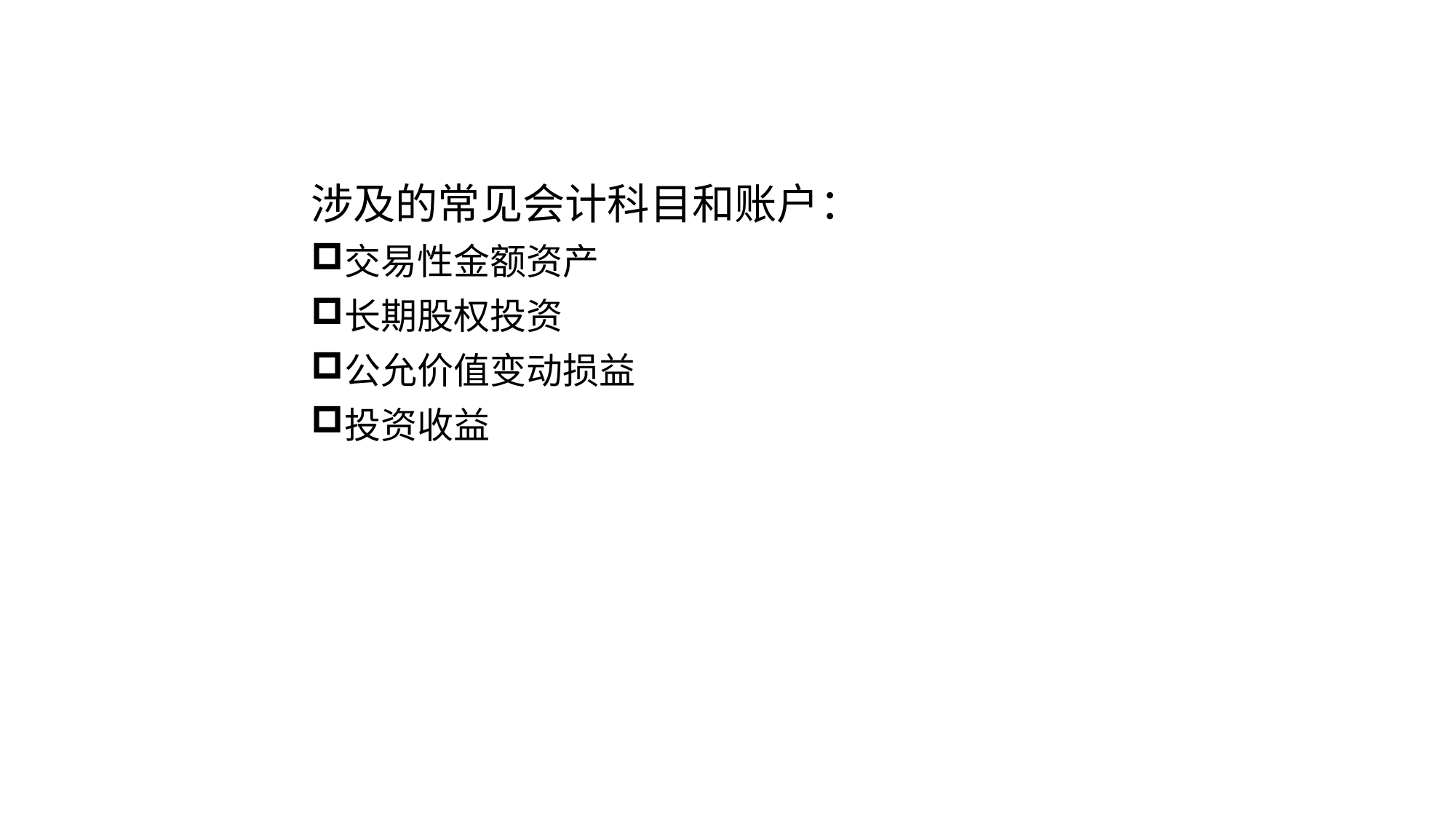

#
涉及的常见会计科目和账户：
交易性金额资产
长期股权投资
公允价值变动损益
投资收益